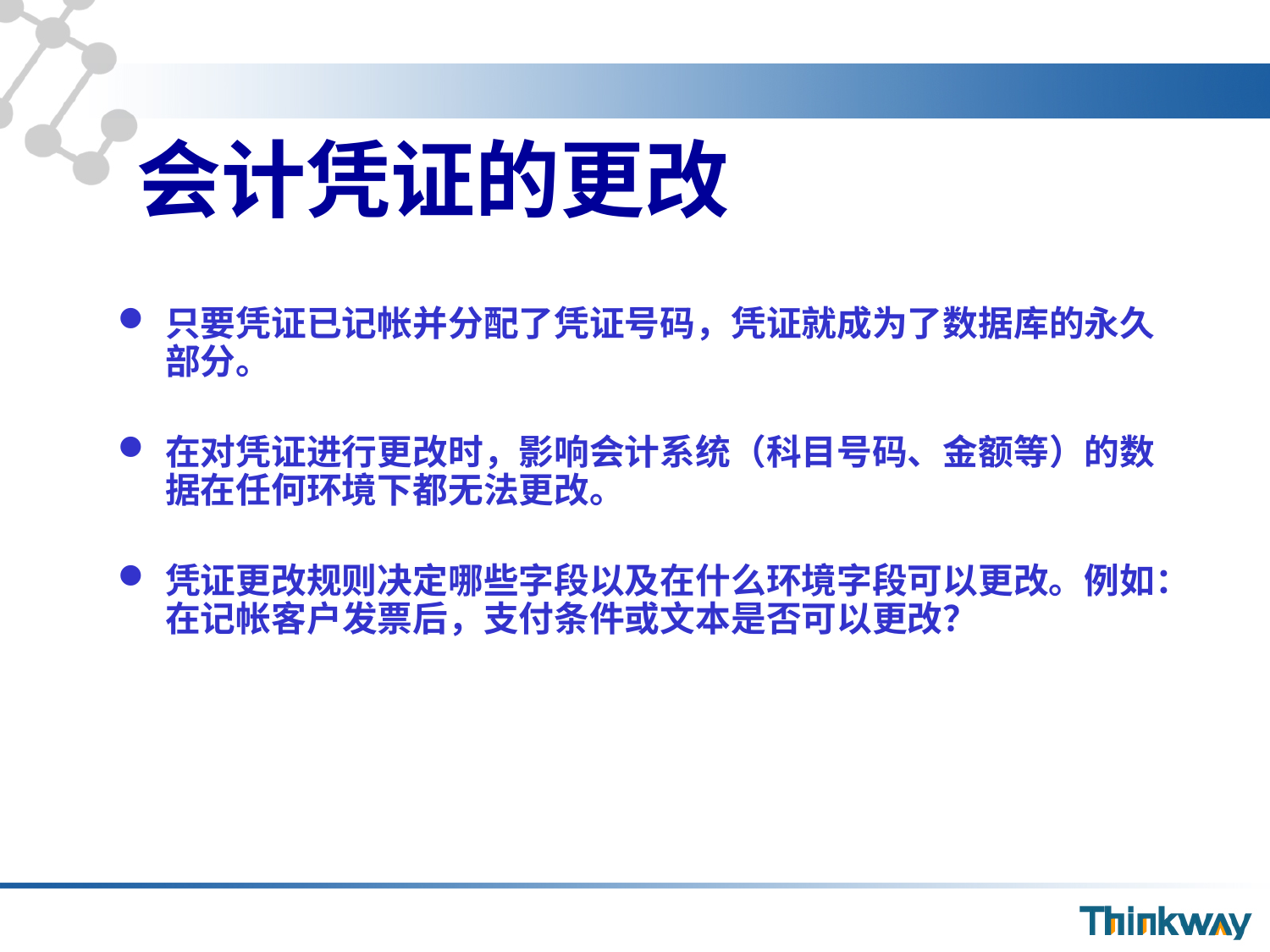

# 会计凭证的更改
只要凭证已记帐并分配了凭证号码，凭证就成为了数据库的永久部分。

在对凭证进行更改时，影响会计系统（科目号码、金额等）的数据在任何环境下都无法更改。

凭证更改规则决定哪些字段以及在什么环境字段可以更改。例如：在记帐客户发票后，支付条件或文本是否可以更改？